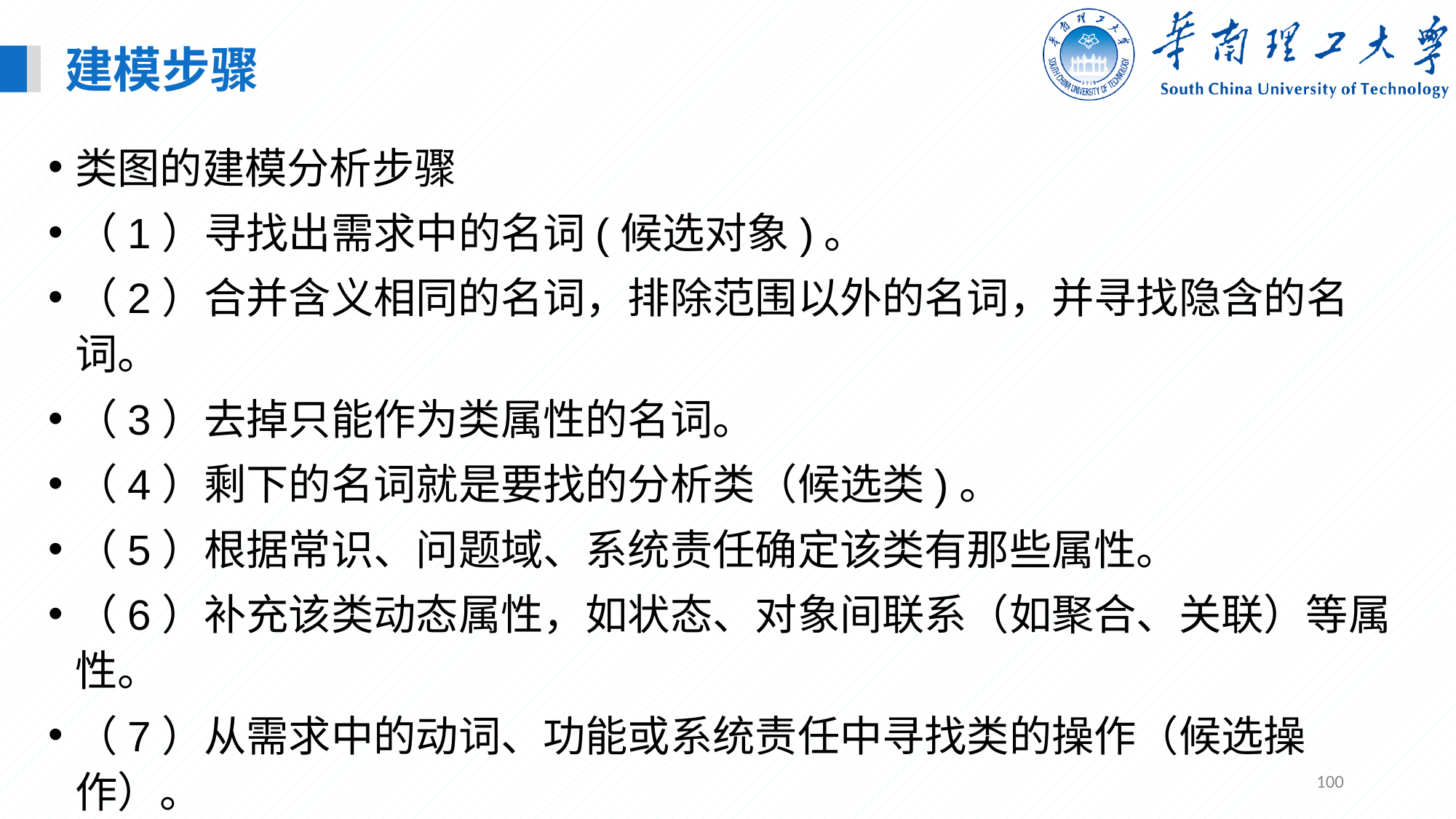

建模步骤
类图的建模分析步骤
（1）寻找出需求中的名词(候选对象)。
（2）合并含义相同的名词，排除范围以外的名词，并寻找隐含的名词。
（3）去掉只能作为类属性的名词。
（4）剩下的名词就是要找的分析类（候选类)。
（5）根据常识、问题域、系统责任确定该类有那些属性。
（6）补充该类动态属性，如状态、对象间联系（如聚合、关联）等属性。
（7）从需求中的动词、功能或系统责任中寻找类的操作（候选操作）。
100